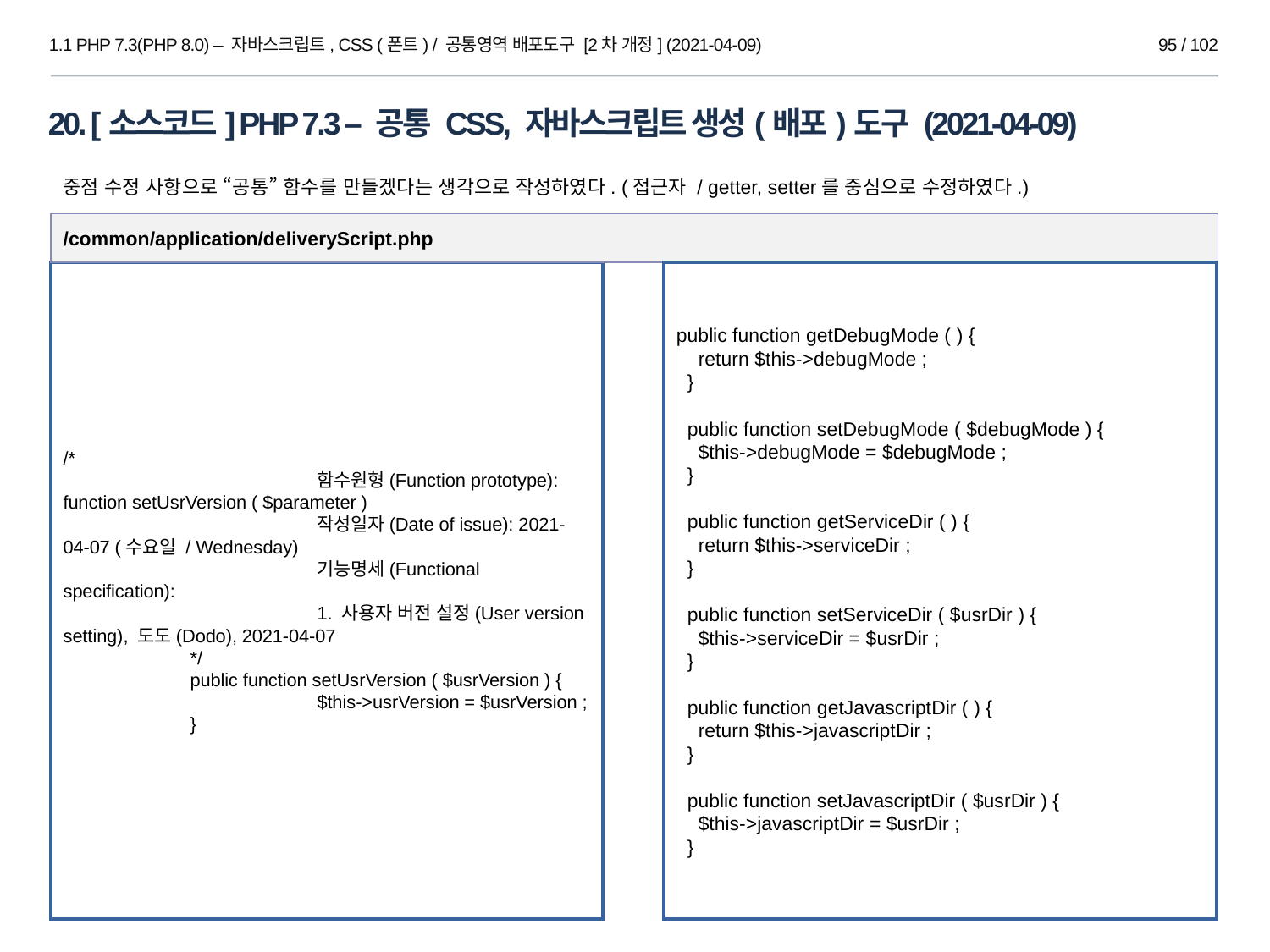

1.1 PHP 7.3(PHP 8.0) – 자바스크립트, CSS (폰트) / 공통영역 배포도구 [2차 개정] (2021-04-09)
95 / 102

20. [소스코드] PHP 7.3 – 공통 CSS, 자바스크립트 생성(배포)도구 (2021-04-09)
중점 수정 사항으로 “공통” 함수를 만들겠다는 생각으로 작성하였다. (접근자 / getter, setter를 중심으로 수정하였다.)
/common/application/deliveryScript.php
public function getDebugMode ( ) {
    return $this->debugMode ;
  }

  public function setDebugMode ( $debugMode ) {
    $this->debugMode = $debugMode ;
  }

  public function getServiceDir ( ) {
    return $this->serviceDir ;
  }

  public function setServiceDir ( $usrDir ) {
    $this->serviceDir = $usrDir ;
  }

  public function getJavascriptDir ( ) {
    return $this->javascriptDir ;
  }

  public function setJavascriptDir ( $usrDir ) {
    $this->javascriptDir = $usrDir ;
  }
/*
		함수원형(Function prototype): function setUsrVersion ( $parameter )
		작성일자(Date of issue): 2021-04-07 (수요일 / Wednesday)
		기능명세(Functional specification):
		1. 사용자 버전 설정(User version setting), 도도(Dodo), 2021-04-07
	*/
	public function setUsrVersion ( $usrVersion ) {
		$this->usrVersion = $usrVersion ;
	}